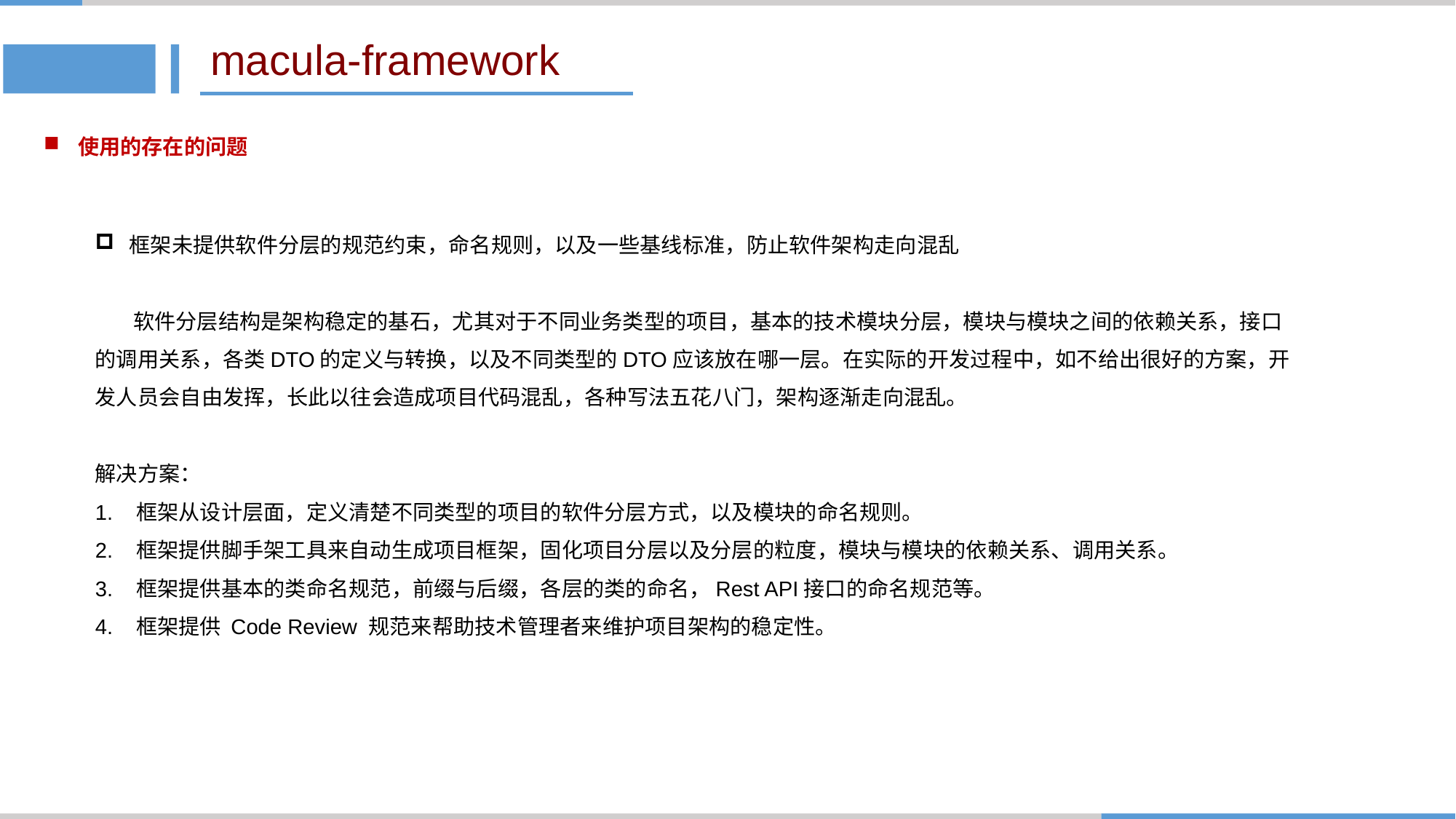

# macula-framework

使用的存在的问题
框架未提供软件分层的规范约束，命名规则，以及一些基线标准，防止软件架构走向混乱

       软件分层结构是架构稳定的基石，尤其对于不同业务类型的项目，基本的技术模块分层，模块与模块之间的依赖关系，接口的调用关系，各类DTO的定义与转换，以及不同类型的DTO应该放在哪一层。在实际的开发过程中，如不给出很好的方案，开发人员会自由发挥，长此以往会造成项目代码混乱，各种写法五花八门，架构逐渐走向混乱。

解决方案：
框架从设计层面，定义清楚不同类型的项目的软件分层方式，以及模块的命名规则。
框架提供脚手架工具来自动生成项目框架，固化项目分层以及分层的粒度，模块与模块的依赖关系、调用关系。
框架提供基本的类命名规范，前缀与后缀，各层的类的命名，Rest API接口的命名规范等。
框架提供 Code Review 规范来帮助技术管理者来维护项目架构的稳定性。